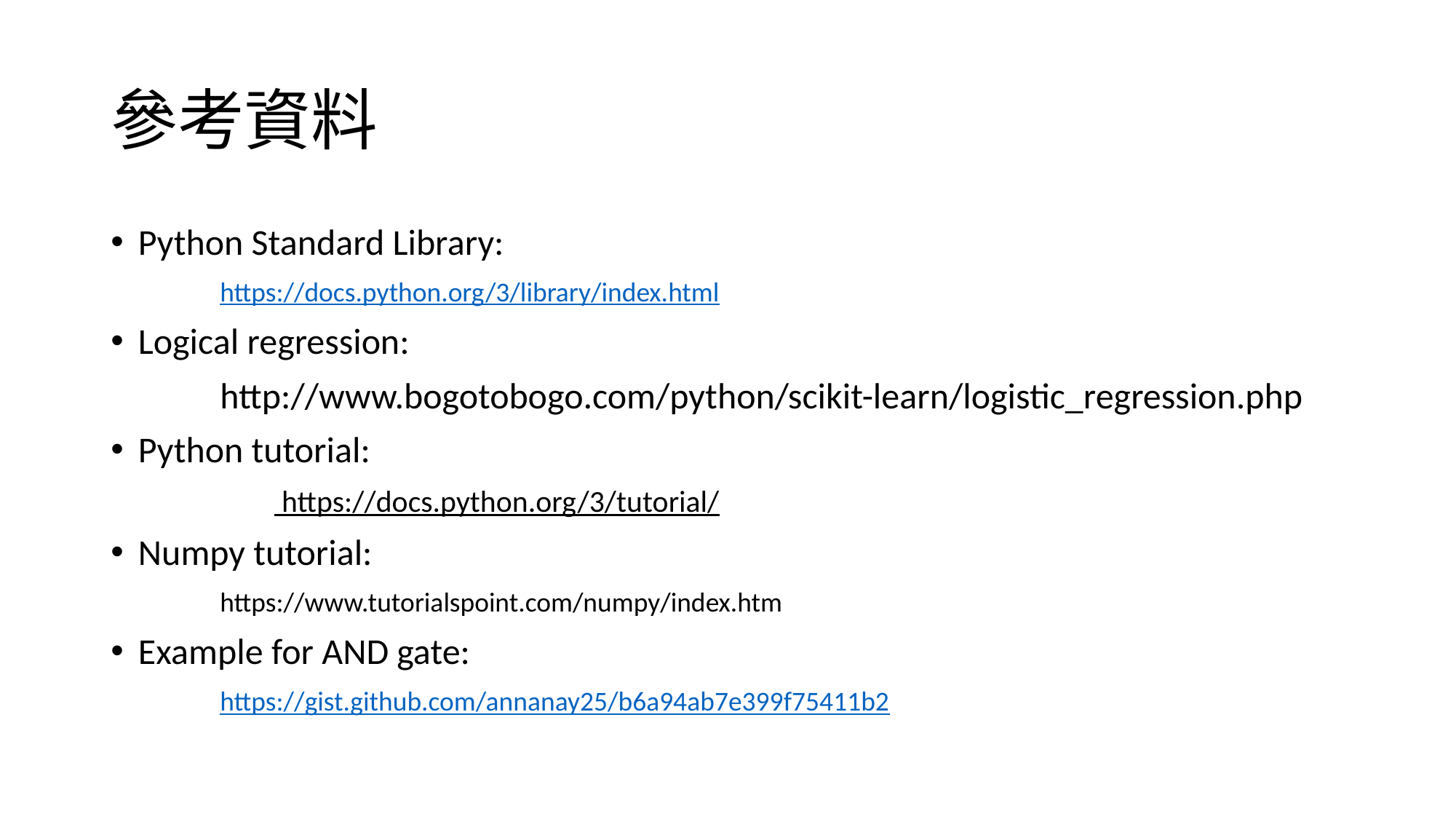

# 參考資料
Python Standard Library:
https://docs.python.org/3/library/index.html
Logical regression:
	http://www.bogotobogo.com/python/scikit-learn/logistic_regression.php
Python tutorial:
	 https://docs.python.org/3/tutorial/
Numpy tutorial:
https://www.tutorialspoint.com/numpy/index.htm
Example for AND gate:
https://gist.github.com/annanay25/b6a94ab7e399f75411b2